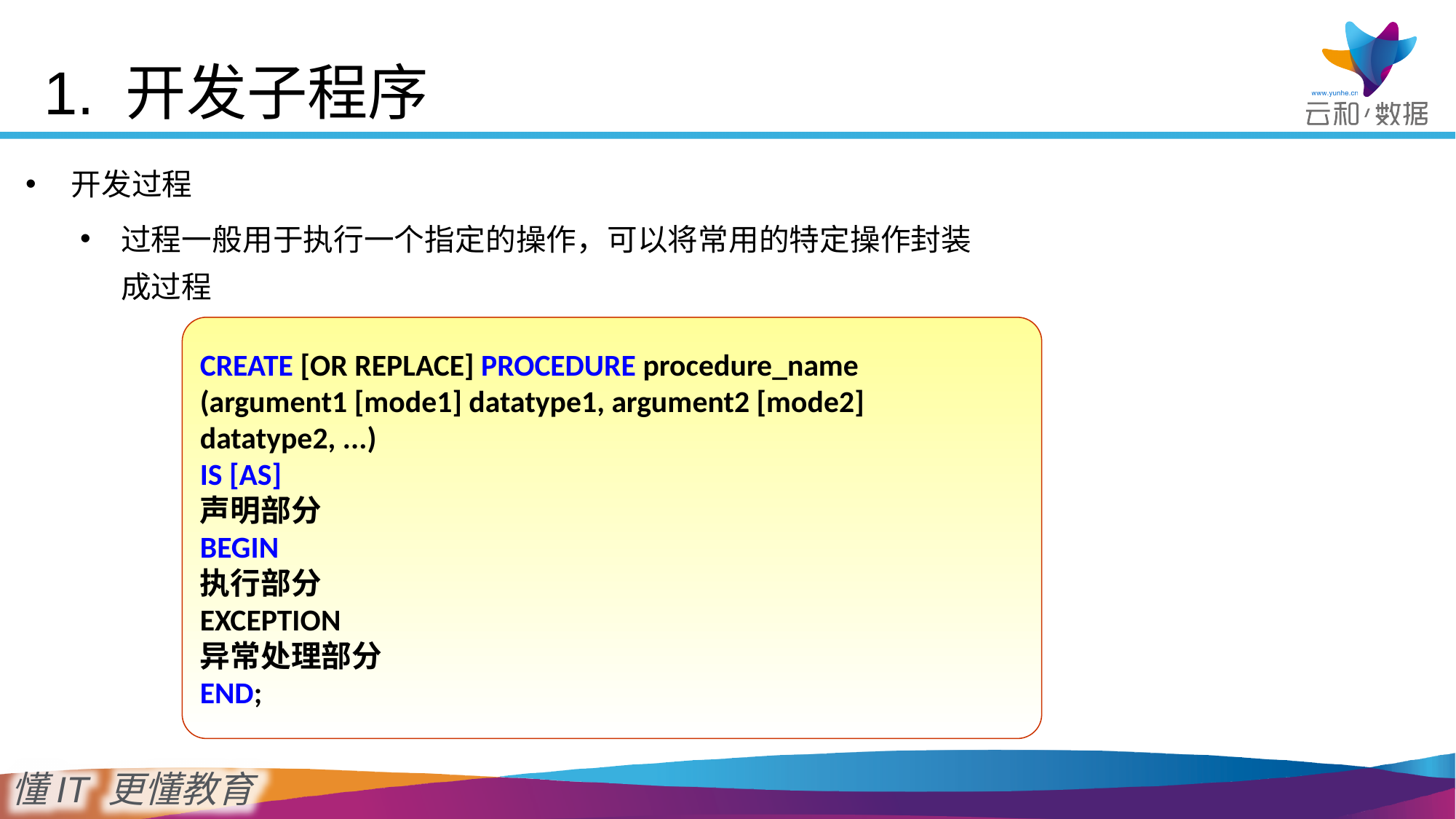

# 1. 开发子程序
开发过程
过程一般用于执行一个指定的操作，可以将常用的特定操作封装成过程

CREATE [OR REPLACE] PROCEDURE procedure_name
(argument1 [mode1] datatype1, argument2 [mode2] datatype2, ...)
IS [AS]
声明部分
BEGIN
执行部分
EXCEPTION
异常处理部分
END;